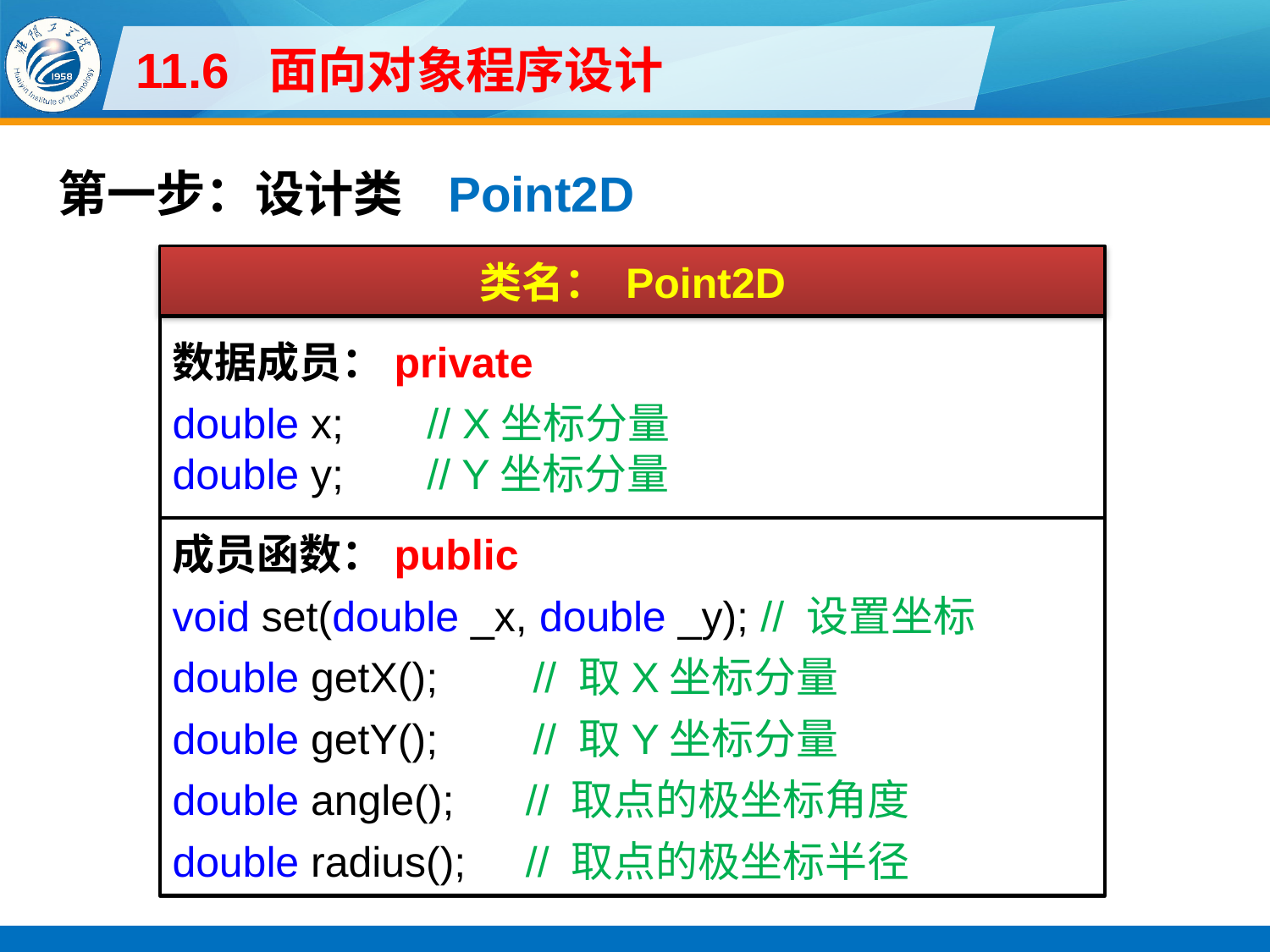

# 11.6  面向对象程序设计
第一步：设计类   Point2D

类名： Point2D
数据成员：private
double x;       // X坐标分量
double y;       // Y坐标分量
成员函数：public
void set(double _x, double _y); // 设置坐标
double getX();        // 取X坐标分量
double getY();        // 取Y坐标分量
double angle();      // 取点的极坐标角度
double radius();     // 取点的极坐标半径